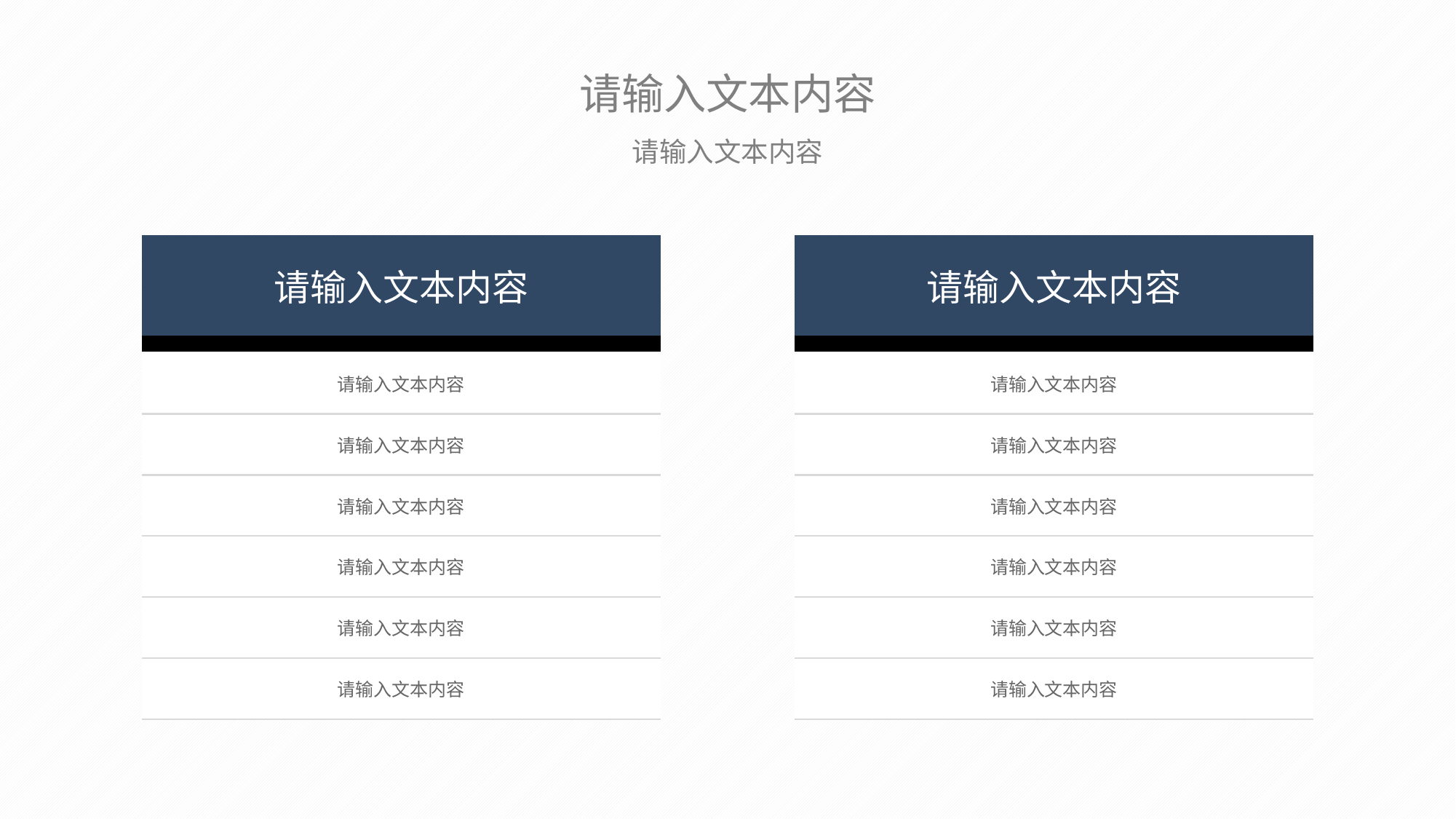

请输入文本内容
请输入文本内容
| 请输入文本内容 |
| --- |
|  |
| 请输入文本内容 |
| 请输入文本内容 |
| 请输入文本内容 |
| 请输入文本内容 |
| 请输入文本内容 |
| 请输入文本内容 |
| 请输入文本内容 |
| --- |
|  |
| 请输入文本内容 |
| 请输入文本内容 |
| 请输入文本内容 |
| 请输入文本内容 |
| 请输入文本内容 |
| 请输入文本内容 |